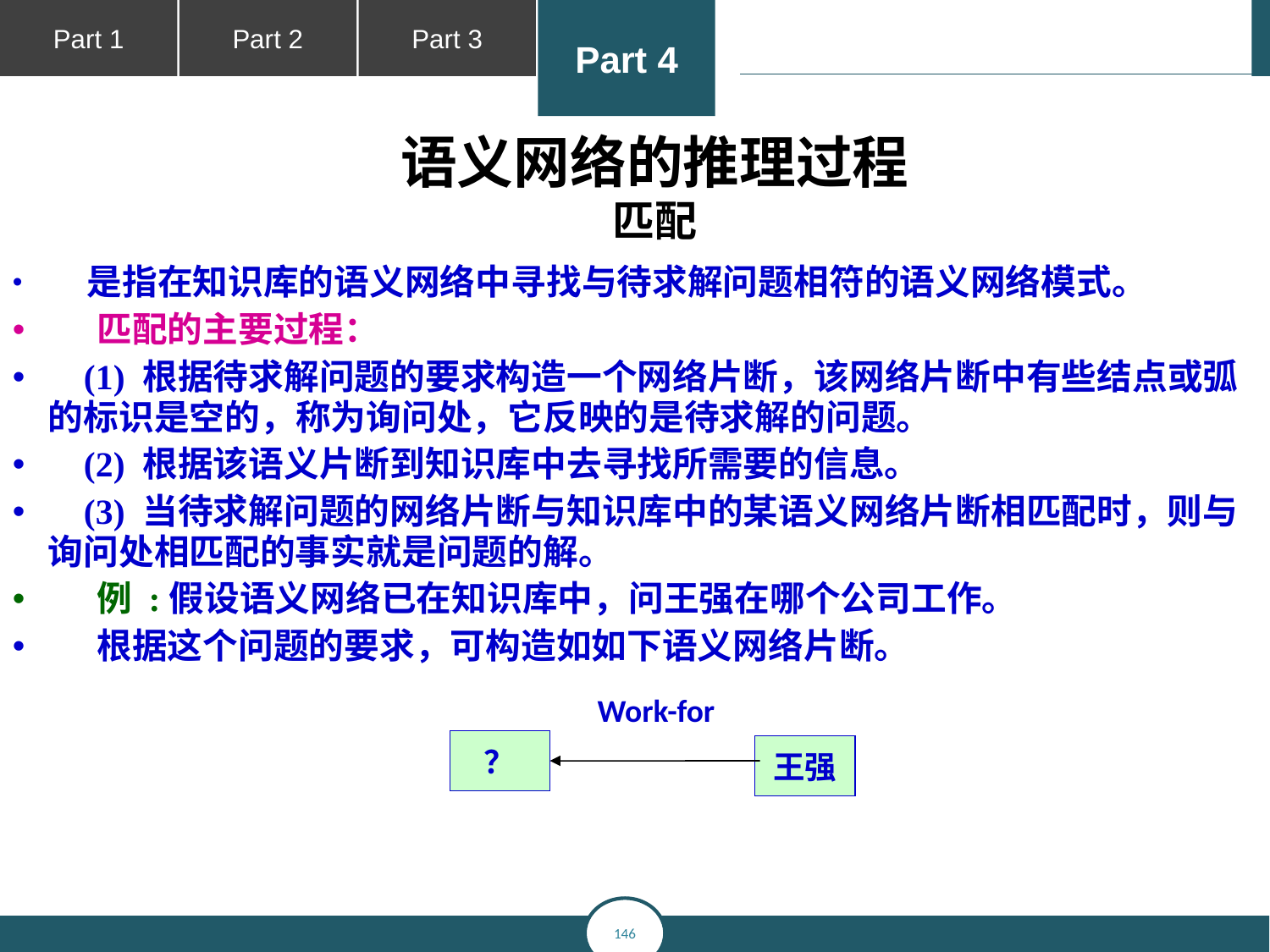

语义网络的推理过程
匹配
     是指在知识库的语义网络中寻找与待求解问题相符的语义网络模式。
     匹配的主要过程：
    (1) 根据待求解问题的要求构造一个网络片断，该网络片断中有些结点或弧的标识是空的，称为询问处，它反映的是待求解的问题。
    (2) 根据该语义片断到知识库中去寻找所需要的信息。
    (3) 当待求解问题的网络片断与知识库中的某语义网络片断相匹配时，则与询问处相匹配的事实就是问题的解。
     例 :假设语义网络已在知识库中，问王强在哪个公司工作。
     根据这个问题的要求，可构造如如下语义网络片断。

Work-for
？
王强